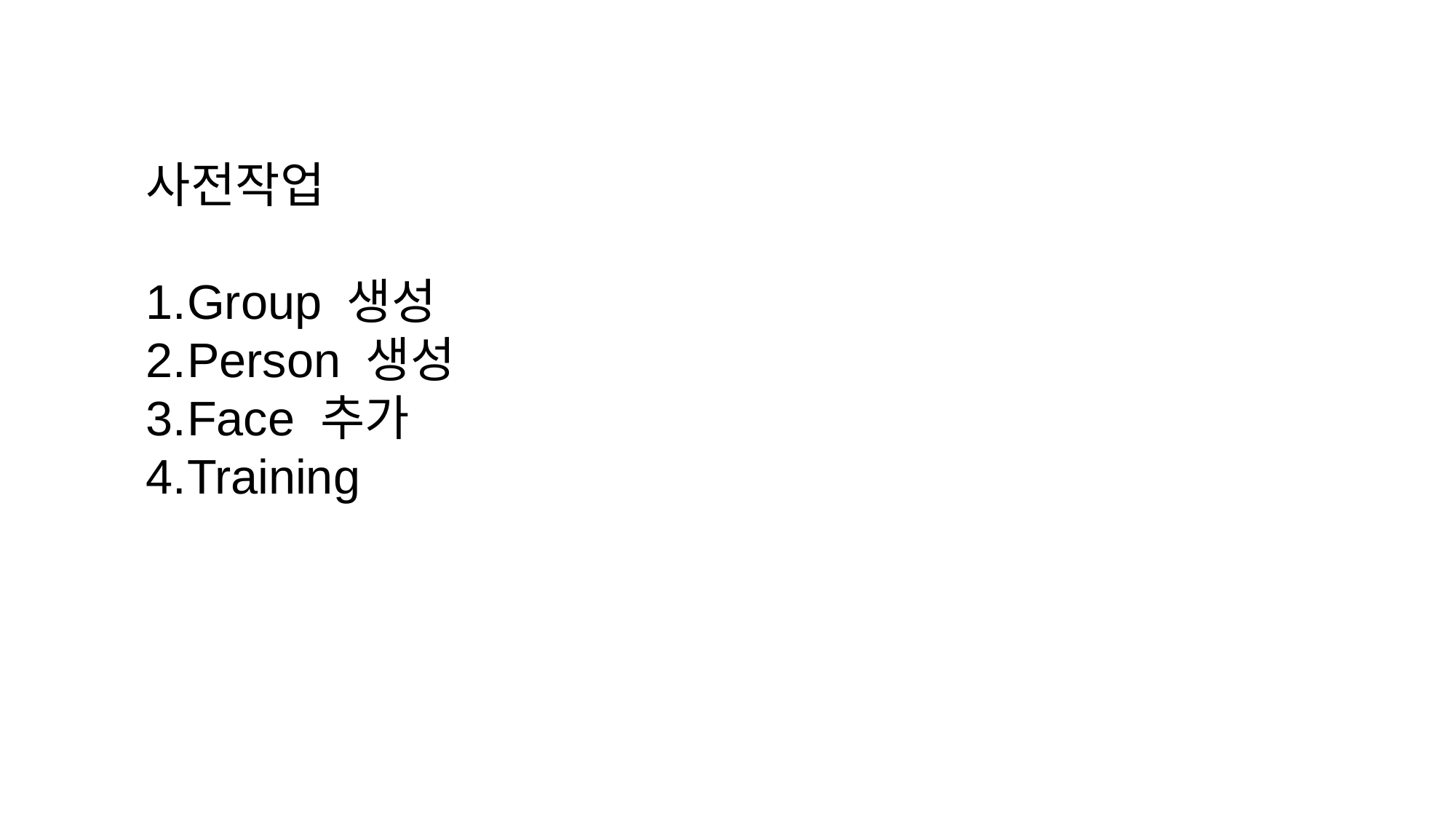

사전작업

Group 생성
Person 생성
Face 추가
Training